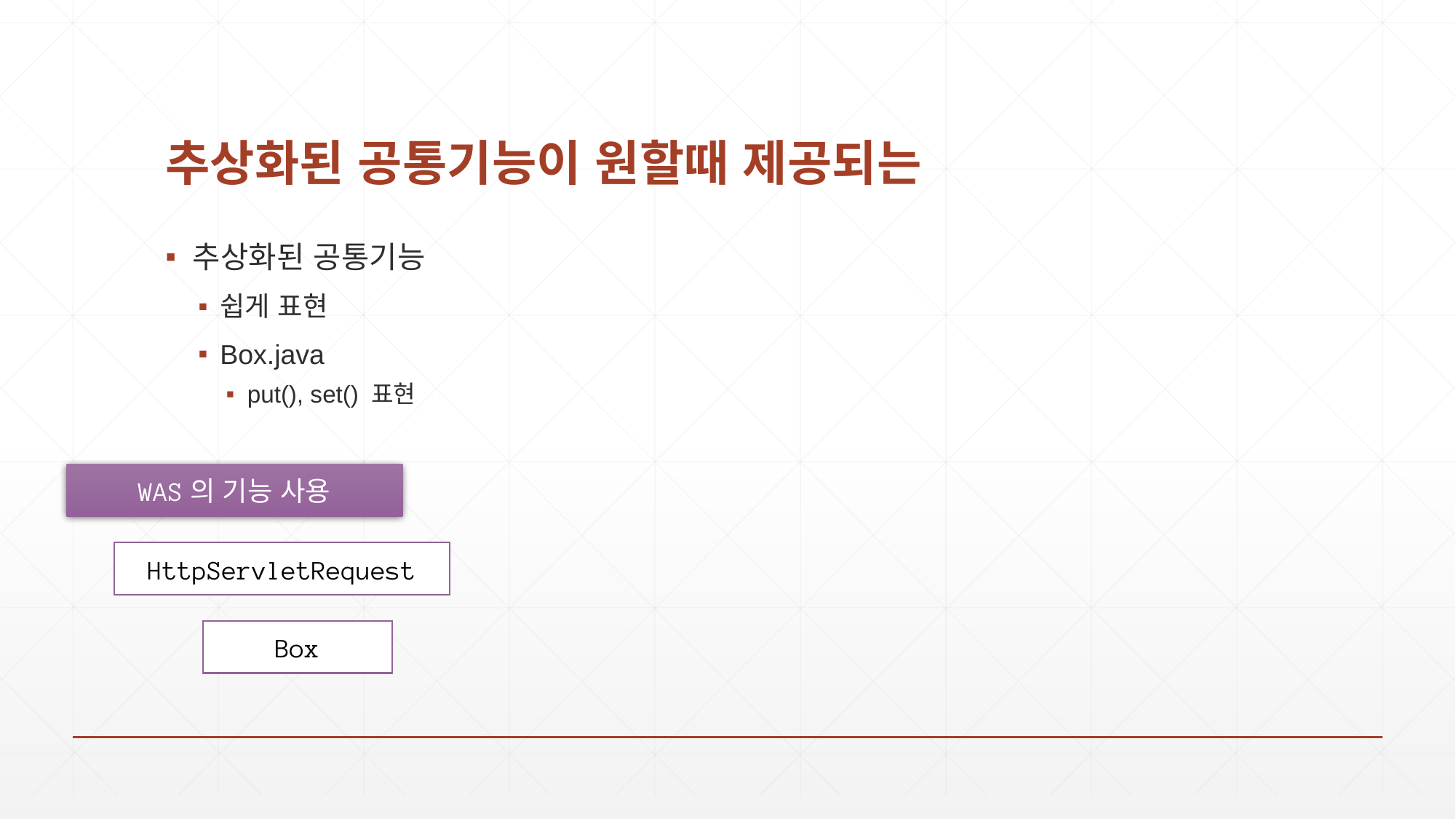

# 추상화된 공통기능이 원할때 제공되는
추상화된 공통기능
쉽게 표현
Box.java
put(), set() 표현
WAS의 기능 사용
HttpServletRequest
Box